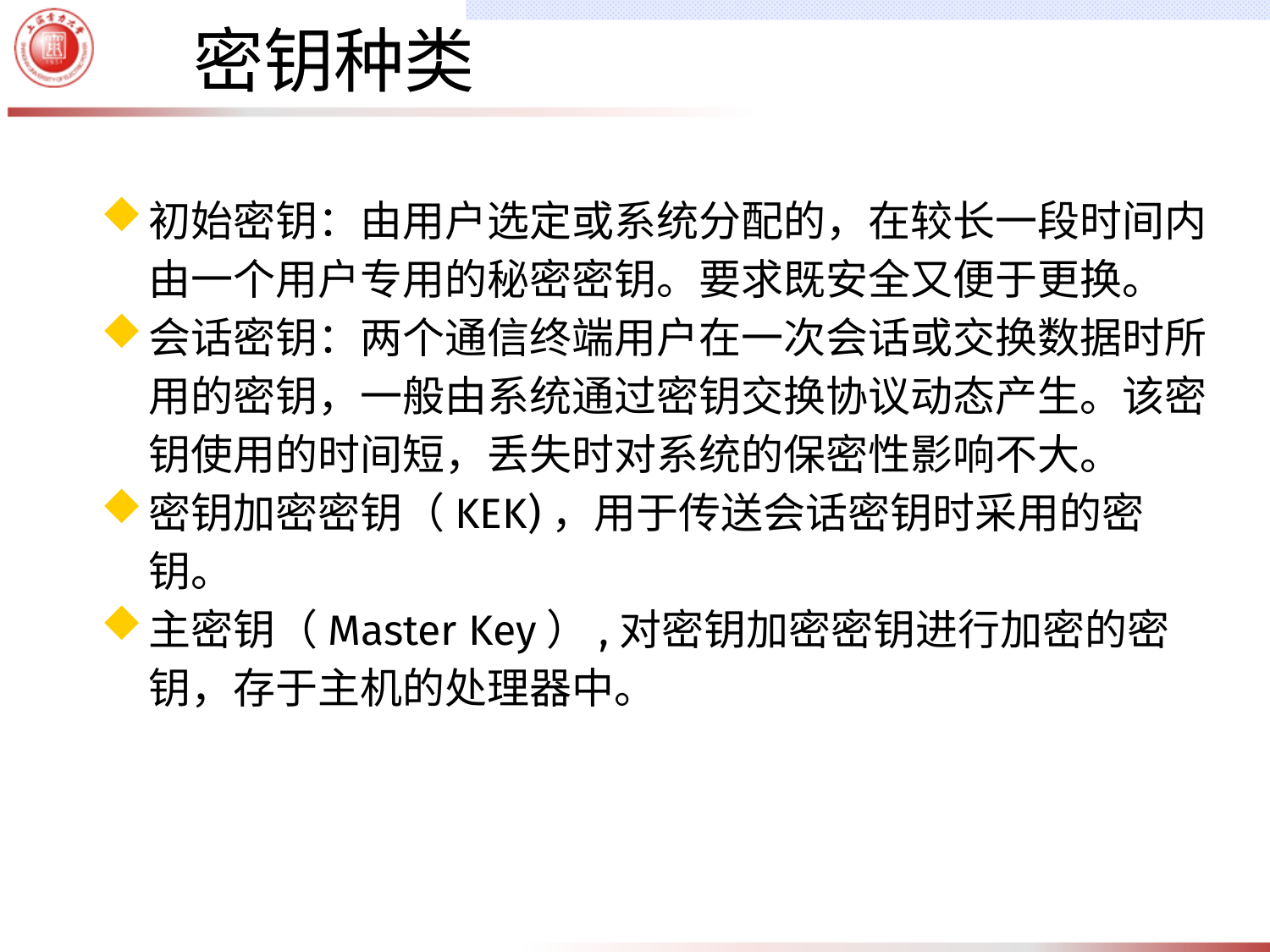

密钥种类
初始密钥：由用户选定或系统分配的，在较长一段时间内由一个用户专用的秘密密钥。要求既安全又便于更换。
会话密钥：两个通信终端用户在一次会话或交换数据时所用的密钥，一般由系统通过密钥交换协议动态产生。该密钥使用的时间短，丢失时对系统的保密性影响不大。
密钥加密密钥（KEK)，用于传送会话密钥时采用的密钥。
主密钥（Master Key）,对密钥加密密钥进行加密的密钥，存于主机的处理器中。